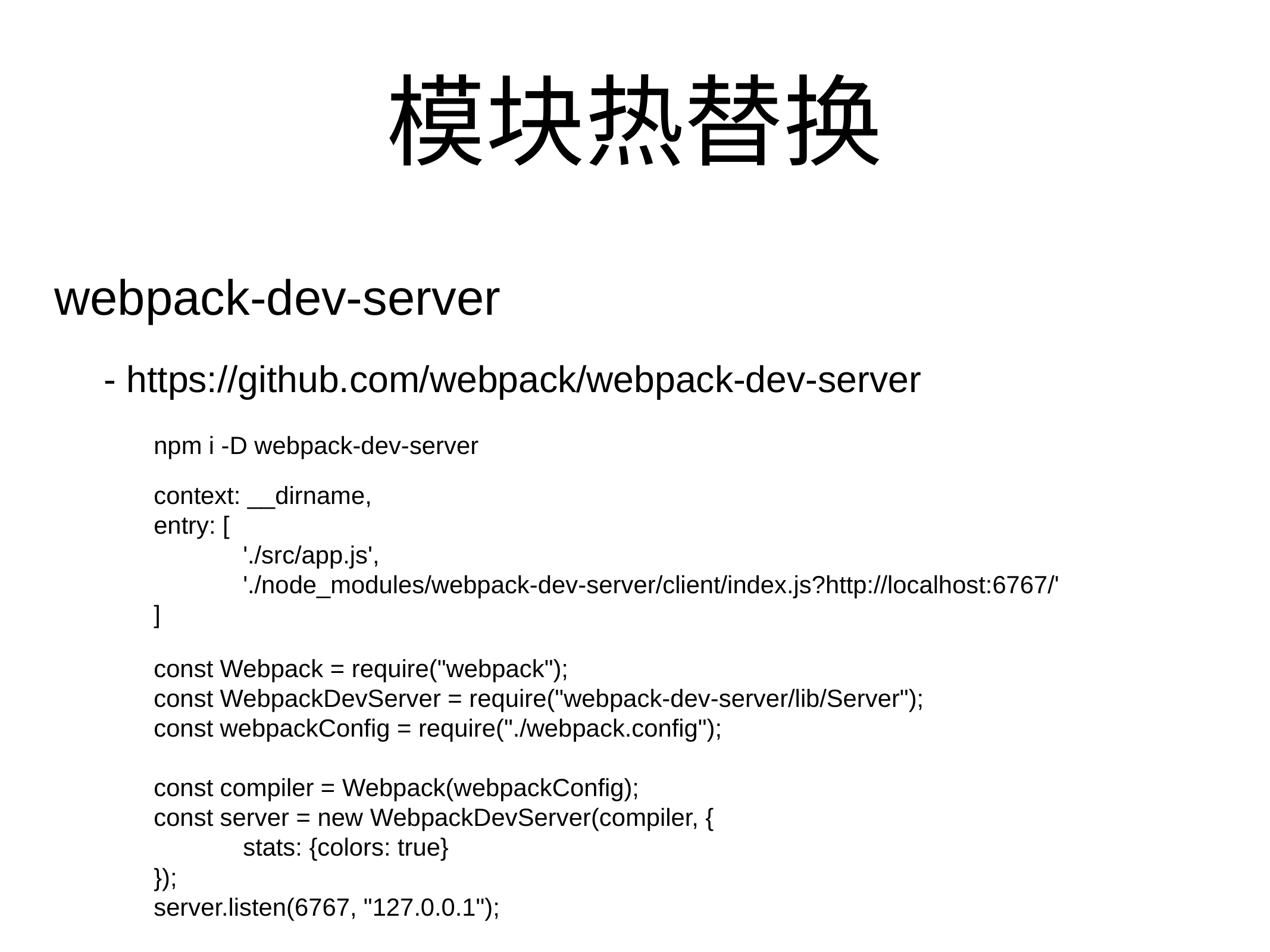

# 模块热替换
webpack-dev-server
- https://github.com/webpack/webpack-dev-server
npm i -D webpack-dev-server
context: __dirname,
entry: [
	'./src/app.js',
	'./node_modules/webpack-dev-server/client/index.js?http://localhost:6767/'
]
const Webpack = require("webpack");
const WebpackDevServer = require("webpack-dev-server/lib/Server");
const webpackConfig = require("./webpack.config");

const compiler = Webpack(webpackConfig);
const server = new WebpackDevServer(compiler, {
	stats: {colors: true}
});
server.listen(6767, "127.0.0.1");